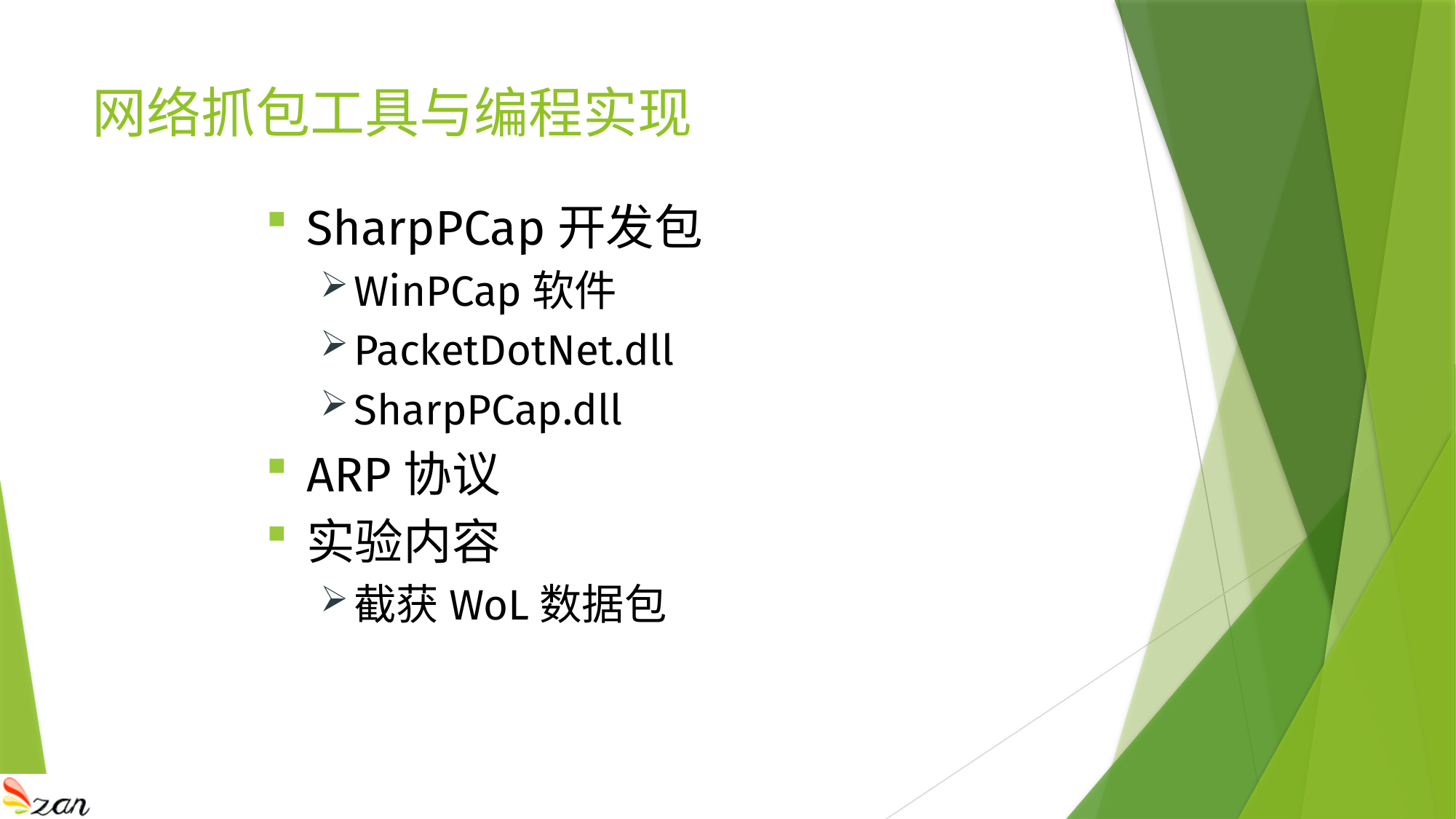

# 网络抓包工具与编程实现
SharpPCap开发包
WinPCap软件
PacketDotNet.dll
SharpPCap.dll
ARP协议
实验内容
截获WoL数据包